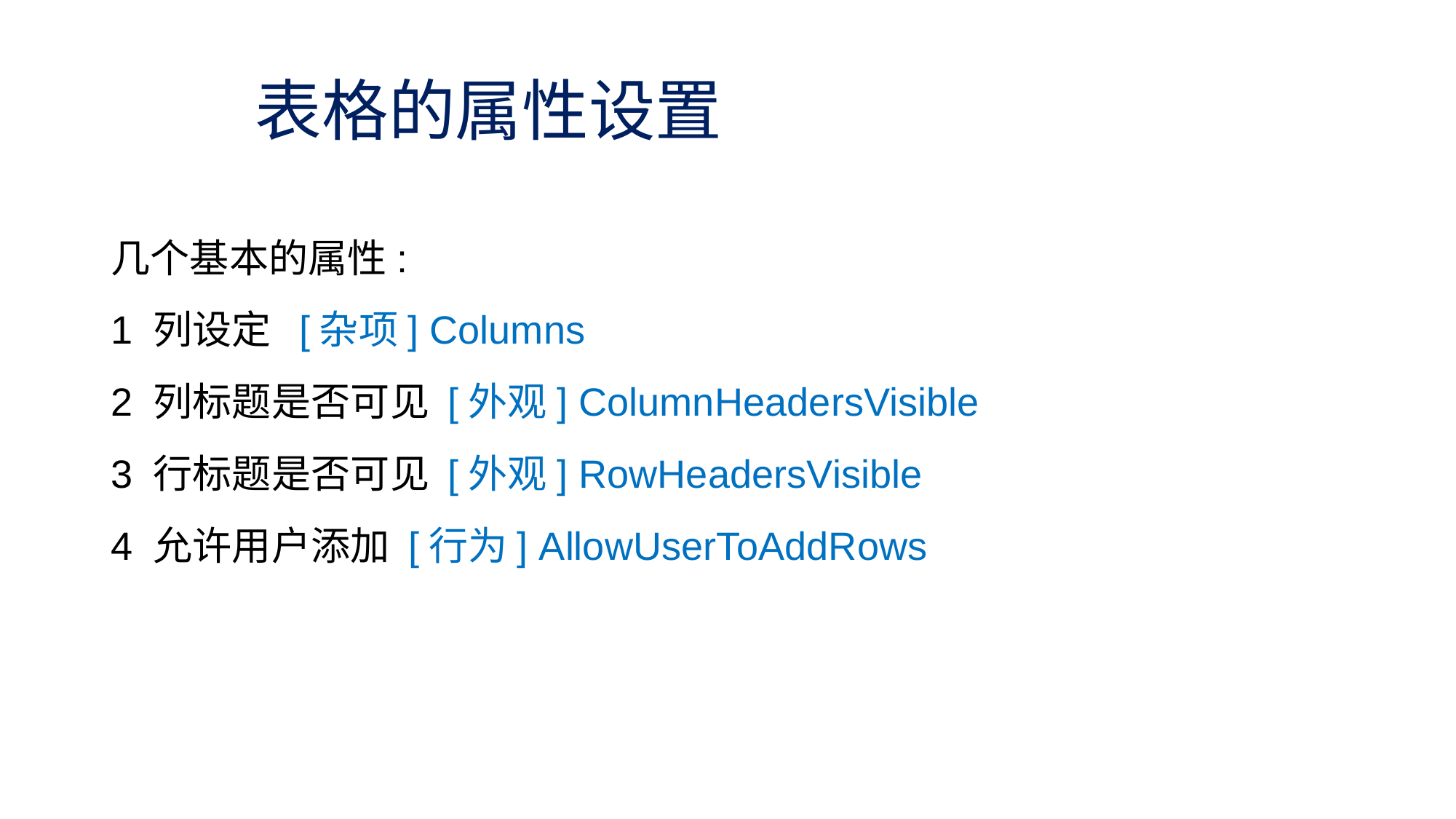

# 表格的属性设置
几个基本的属性:
1 列设定  [杂项] Columns
2 列标题是否可见 [外观] ColumnHeadersVisible
3 行标题是否可见 [外观] RowHeadersVisible
4 允许用户添加 [行为] AllowUserToAddRows